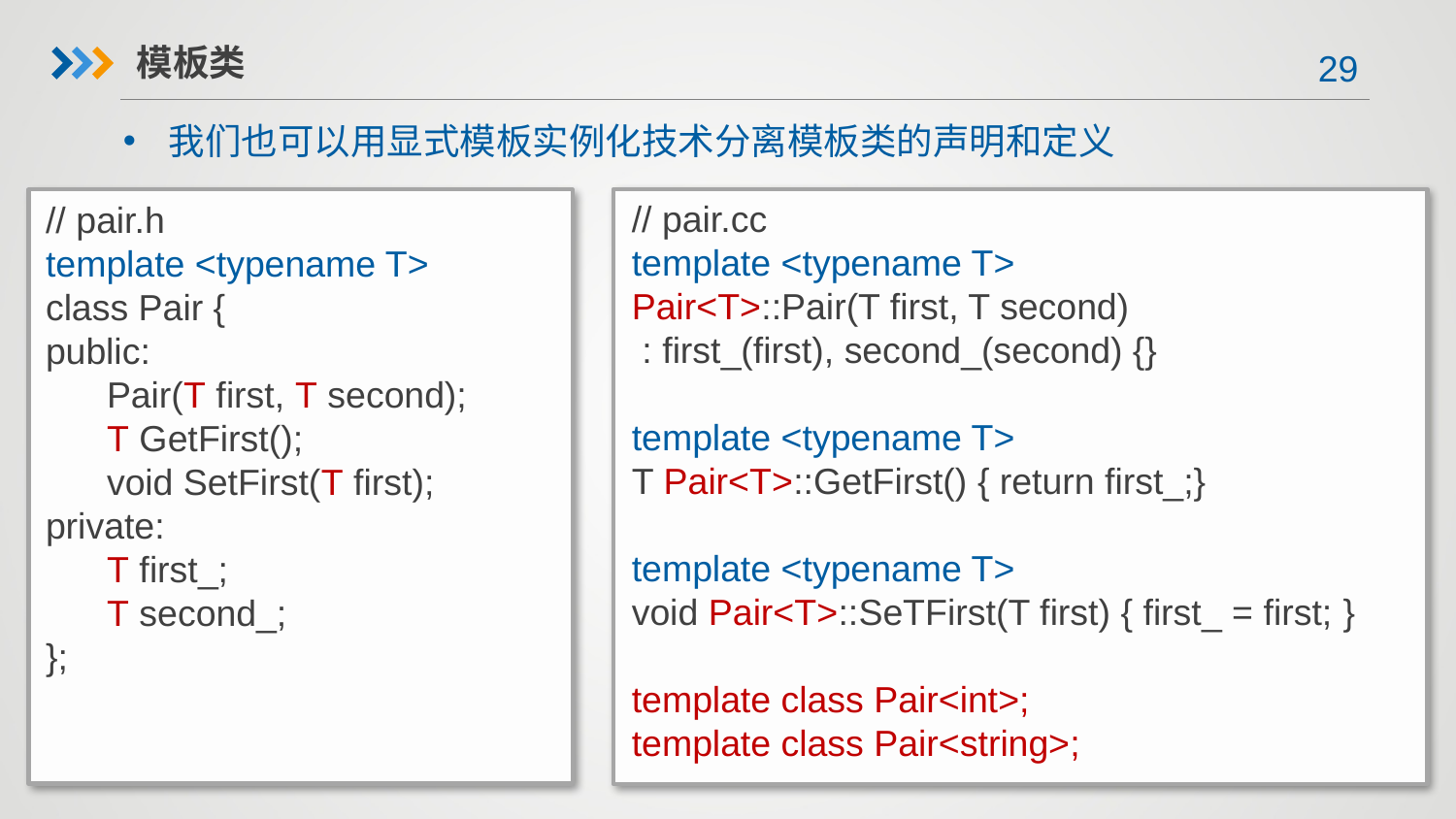

模板类
我们也可以用显式模板实例化技术分离模板类的声明和定义

// pair.cc
template <typename T>
Pair<T>::Pair(T first, T second)
 : first_(first), second_(second) {}

template <typename T>
T Pair<T>::GetFirst() { return first_;}

template <typename T>
void Pair<T>::SeTFirst(T first) { first_ = first; }

template class Pair<int>;
template class Pair<string>;

// pair.h
template <typename T>
class Pair {
public:
      Pair(T first, T second);
      T GetFirst();
      void SetFirst(T first);
private:
      T first_;
      T second_;
};